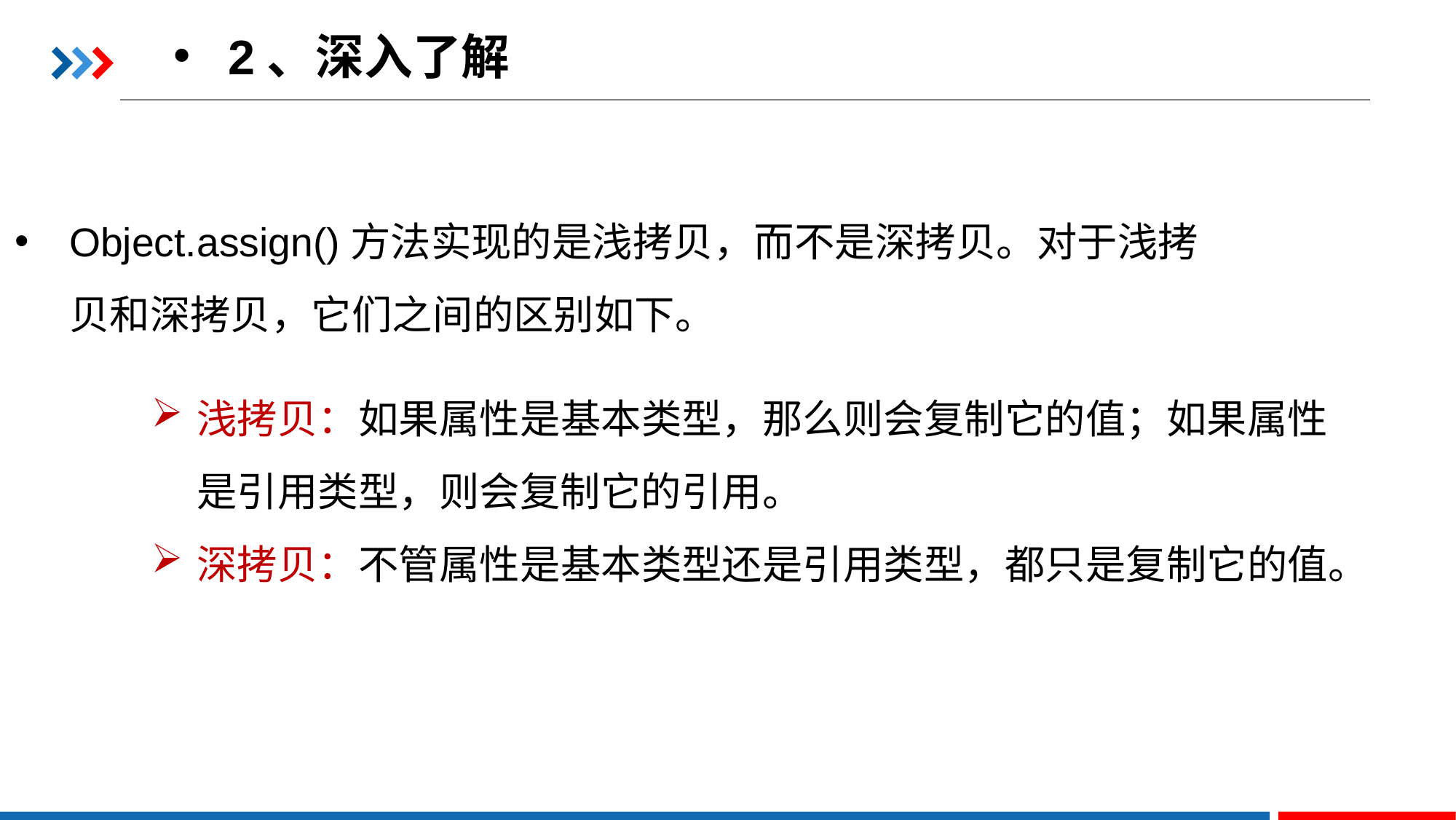

2、深入了解
Object.assign()方法实现的是浅拷贝，而不是深拷贝。对于浅拷贝和深拷贝，它们之间的区别如下。
浅拷贝：如果属性是基本类型，那么则会复制它的值；如果属性是引用类型，则会复制它的引用。
深拷贝：不管属性是基本类型还是引用类型，都只是复制它的值。